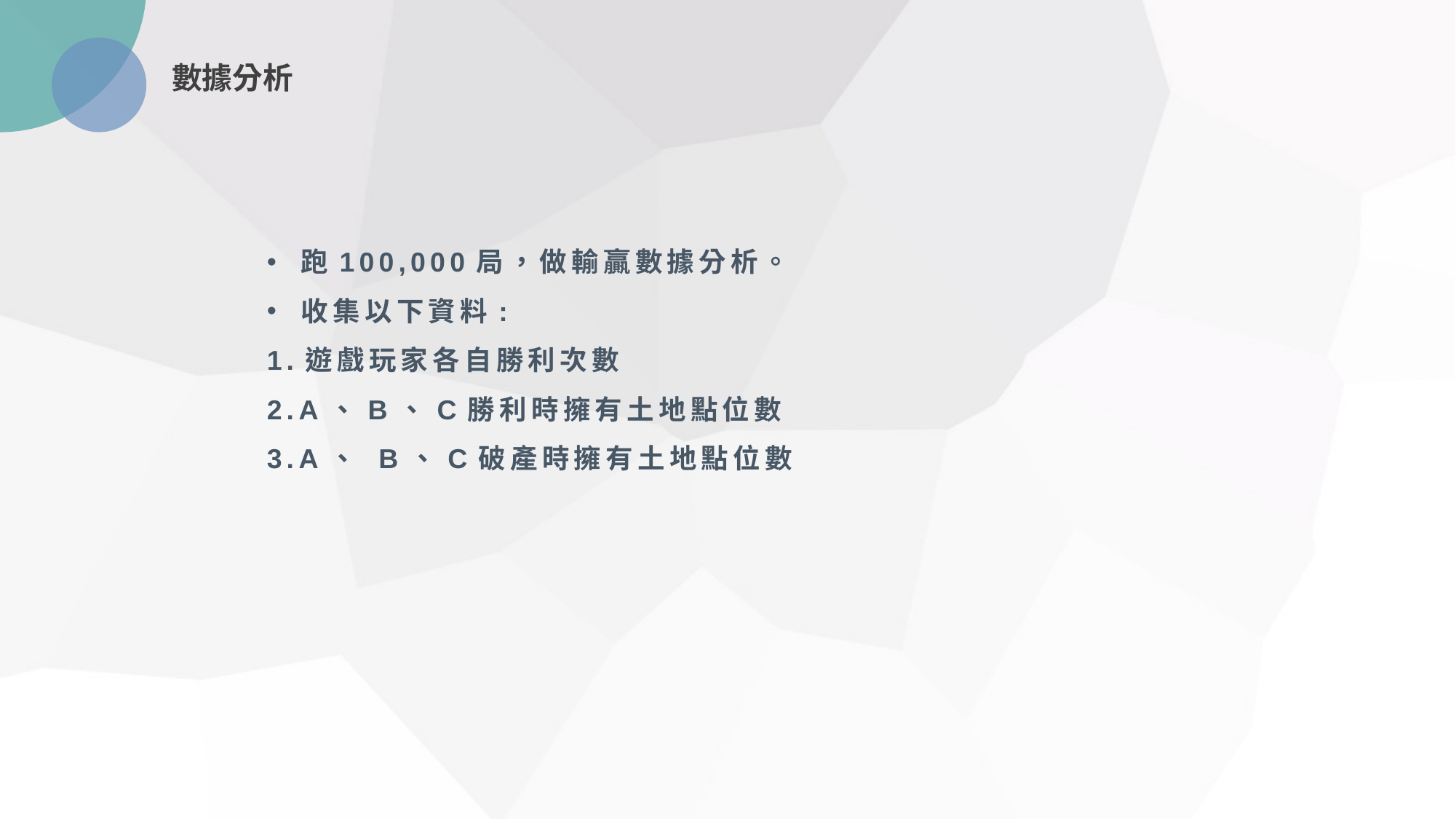

數據分析
跑100,000局，做輸贏數據分析。
收集以下資料:
1.遊戲玩家各自勝利次數
2.A、B、C勝利時擁有土地點位數
3.A、 B、C破產時擁有土地點位數